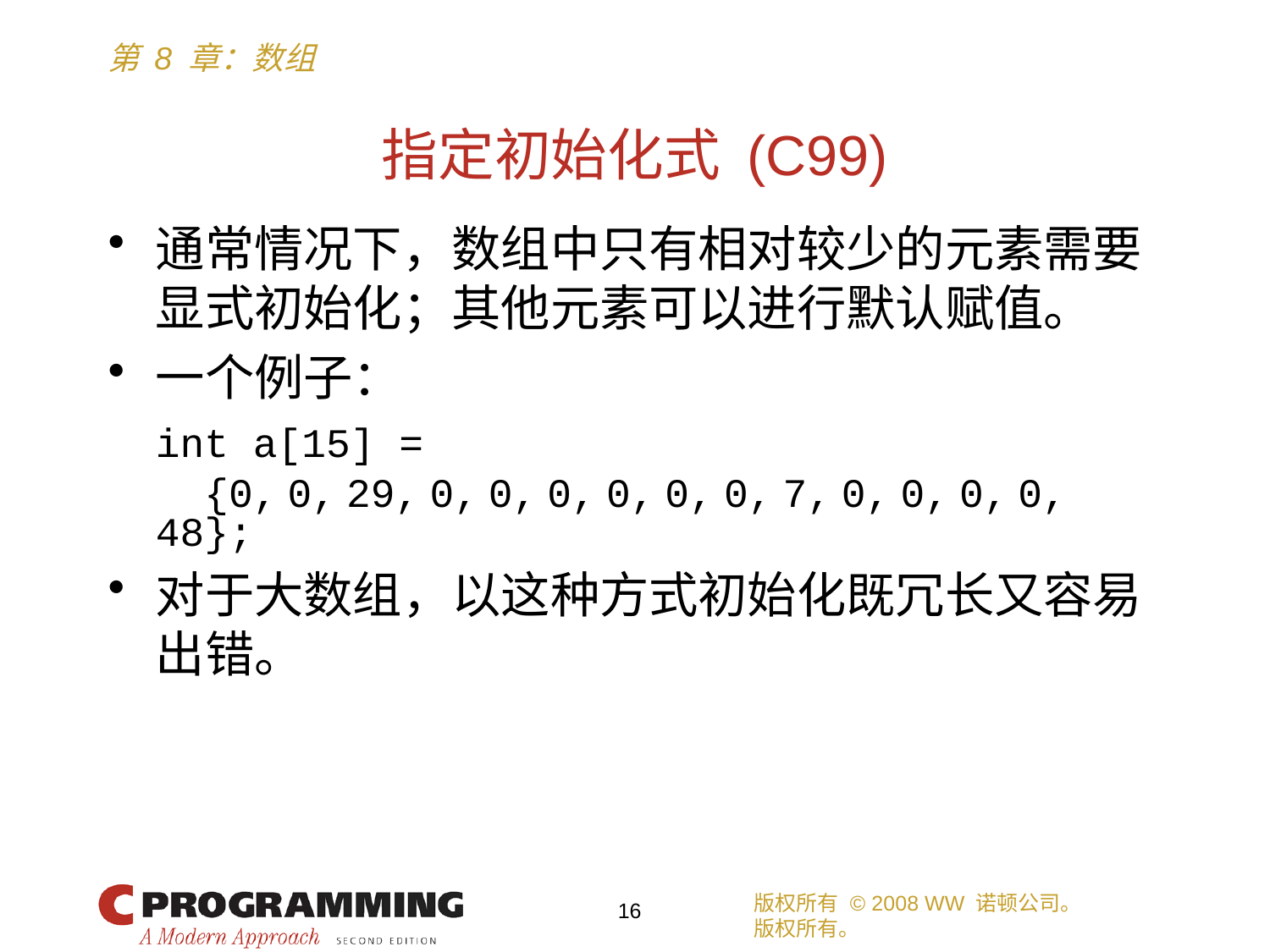

# 指定初始化式 (C99)
通常情况下，数组中只有相对较少的元素需要显式初始化；其他元素可以进行默认赋值。
一个例子：
	int a[15] =
	  {0, 0, 29, 0, 0, 0, 0, 0, 0, 7, 0, 0, 0, 0, 48};
对于大数组，以这种方式初始化既冗长又容易出错。
版权所有 © 2008 WW 诺顿公司。
版权所有。
16